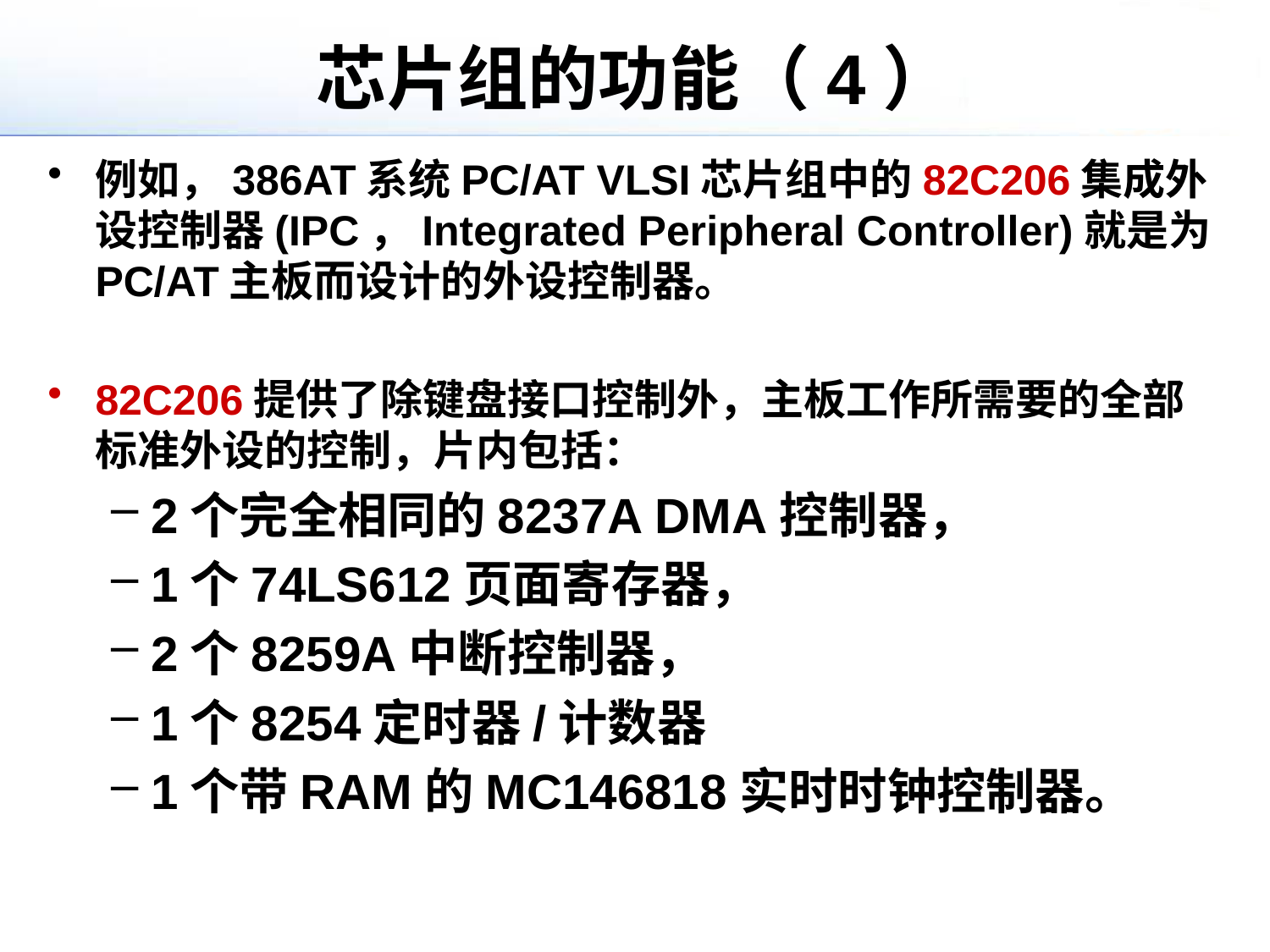

# 芯片组的功能（4）
例如，386AT系统PC/AT VLSI芯片组中的82C206集成外设控制器(IPC，Integrated Peripheral Controller)就是为PC/AT主板而设计的外设控制器。

82C206提供了除键盘接口控制外，主板工作所需要的全部标准外设的控制，片内包括：
2个完全相同的8237A DMA控制器，
1个74LS612页面寄存器，
2个8259A中断控制器，
1个8254定时器/计数器
1个带RAM的MC146818实时时钟控制器。